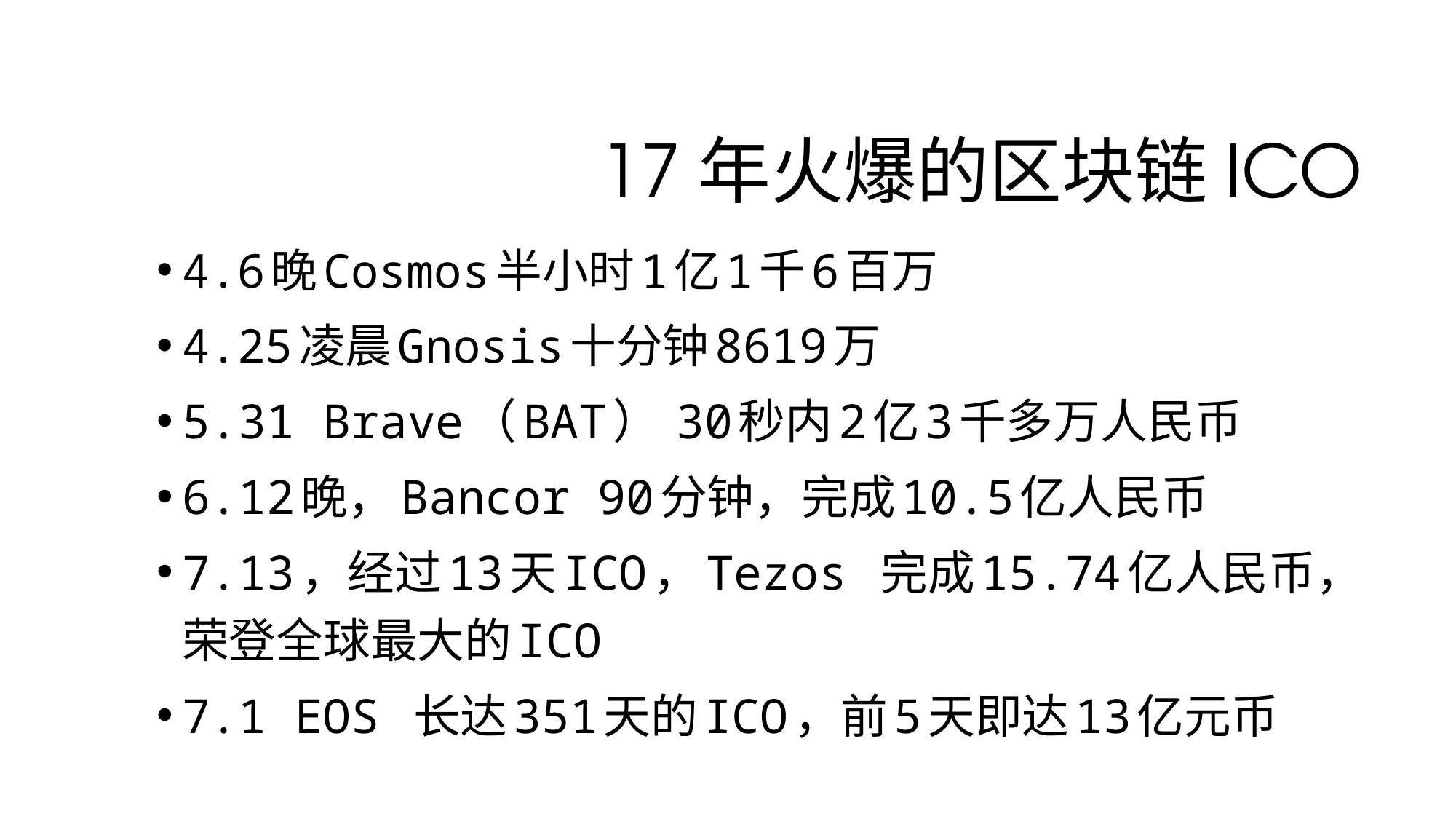

# 17年火爆的区块链ICO
4.6晚Cosmos半小时1亿1千6百万
4.25凌晨Gnosis十分钟8619万
5.31 Brave（BAT） 30秒内2亿3千多万人民币
6.12晚，Bancor 90分钟，完成10.5亿人民币
7.13，经过13天ICO，Tezos 完成15.74亿人民币，荣登全球最大的ICO
7.1 EOS 长达351天的ICO，前5天即达13亿元币